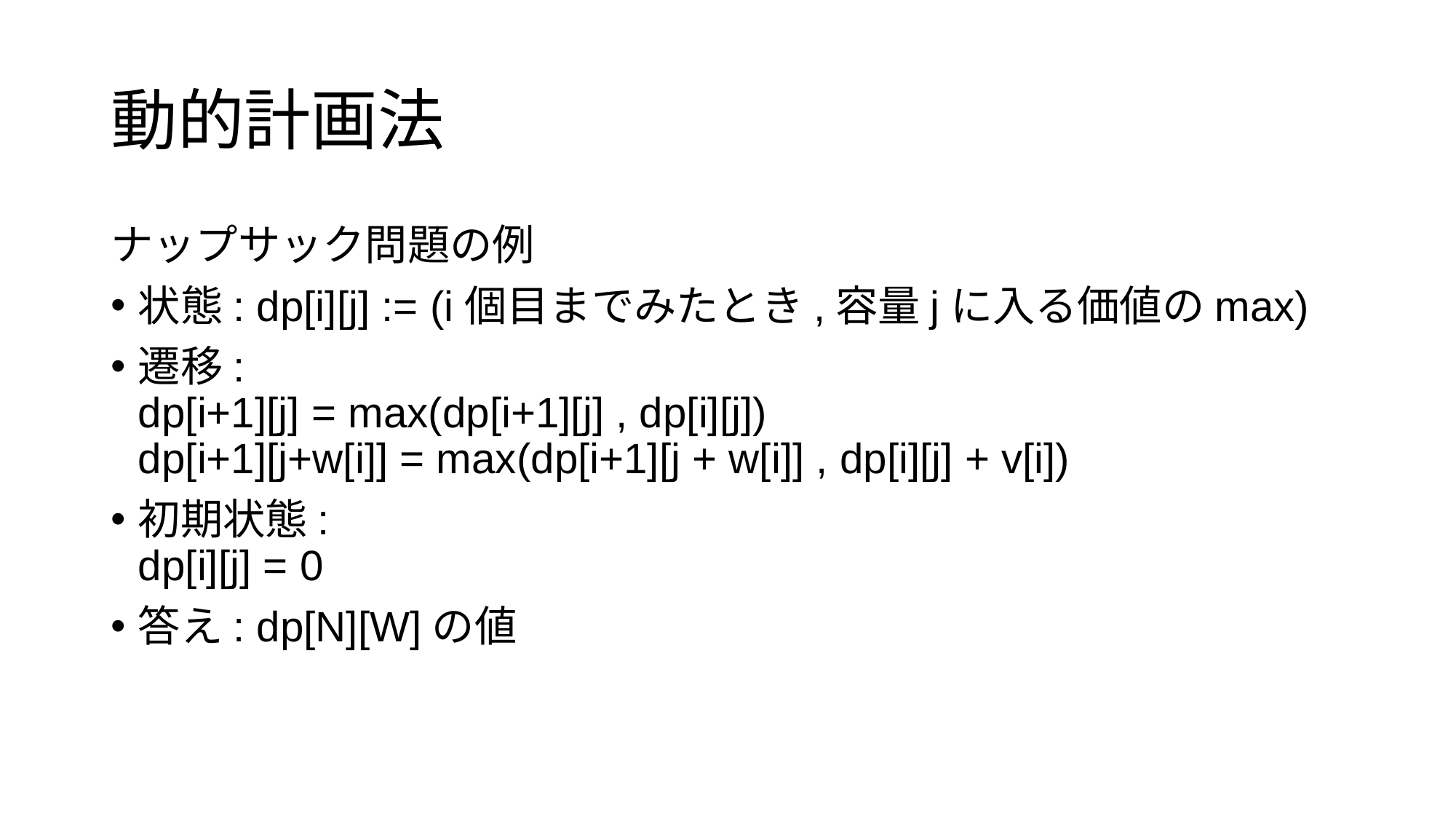

# 動的計画法
ナップサック問題の例
状態: dp[i][j] := (i個目までみたとき,容量jに入る価値のmax)
遷移:
dp[i+1][j] = max(dp[i+1][j] , dp[i][j])
dp[i+1][j+w[i]] = max(dp[i+1][j + w[i]] , dp[i][j] + v[i])
初期状態:
dp[i][j] = 0
答え: dp[N][W]の値